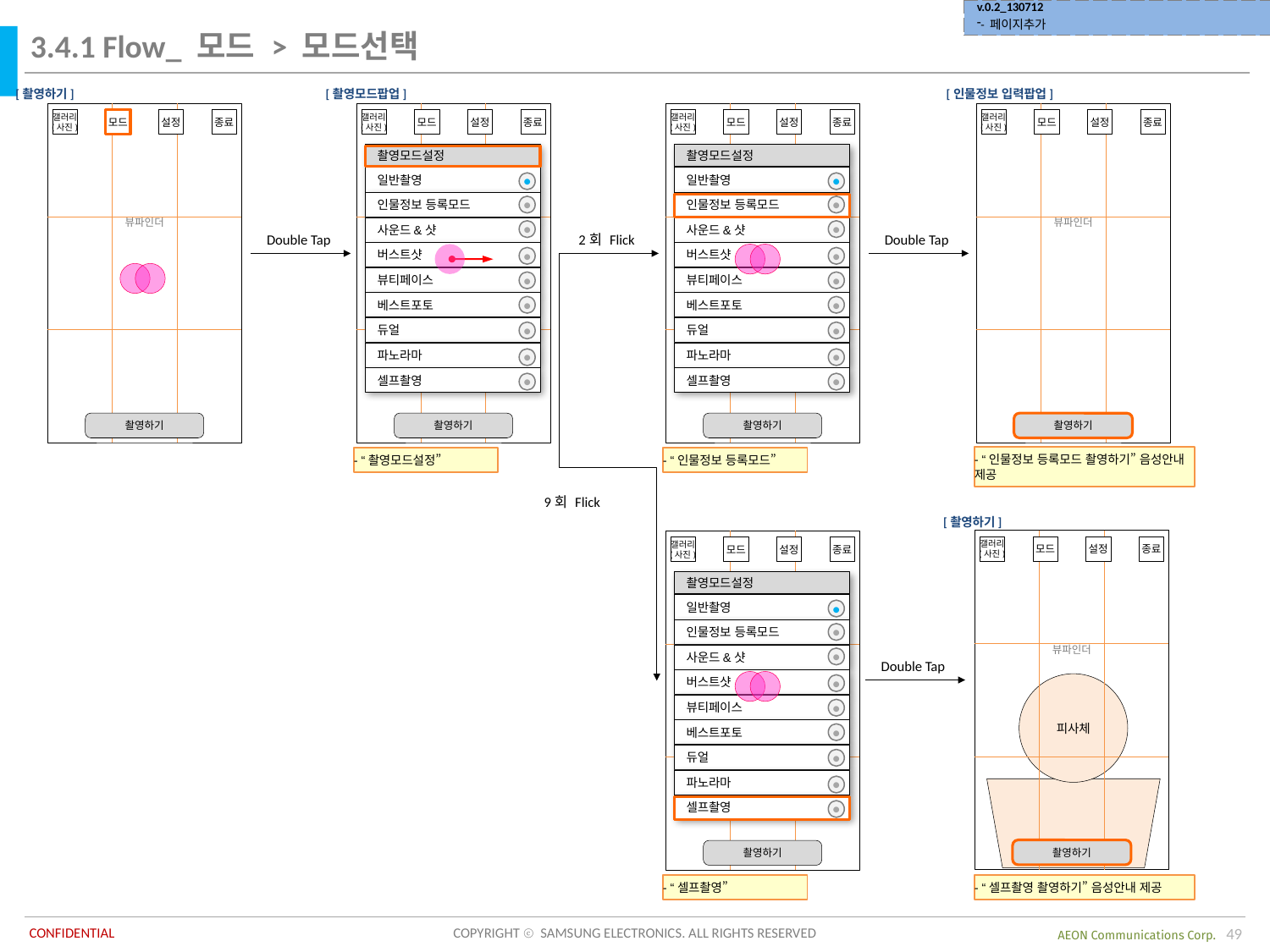

| v.0.2\_130712 - 페이지추가 |
| --- |
3.4.1 Flow_ 모드 > 모드선택
[촬영하기]
[촬영모드팝업]
[인물정보 입력팝업]
뷰파인더

갤러리
(사진)
모드
설정
종료
촬영하기
뷰파인더

갤러리
(사진)
모드
설정
종료
촬영하기
뷰파인더

갤러리
(사진)
모드
설정
종료
촬영하기
뷰파인더

갤러리
(사진)
모드
설정
종료
촬영하기

촬영모드설정
일반촬영
●
인물정보 등록모드
●
사운드&샷
●
버스트샷
●
뷰티페이스
●
베스트포토
●
듀얼
●
파노라마
●
셀프촬영
●
촬영모드설정
일반촬영
●
인물정보 등록모드
●
사운드&샷
●
버스트샷
●
뷰티페이스
●
베스트포토
●
듀얼
●
파노라마
●
셀프촬영
●

Double Tap
2회 Flick
Double Tap

- “인물정보 등록모드 촬영하기” 음성안내 제공
- “촬영모드설정”
- “인물정보 등록모드”
9회 Flick
[촬영하기]
뷰파인더

갤러리
(사진)
모드
설정
종료
촬영하기
뷰파인더

갤러리
(사진)
모드
설정
종료
촬영하기
촬영모드설정
일반촬영
●
인물정보 등록모드
●
사운드&샷
●
버스트샷
●
뷰티페이스
●
베스트포토
●
듀얼
●
파노라마
●
셀프촬영
●
Double Tap

피사체

- “셀프촬영”
- “셀프촬영 촬영하기” 음성안내 제공
49